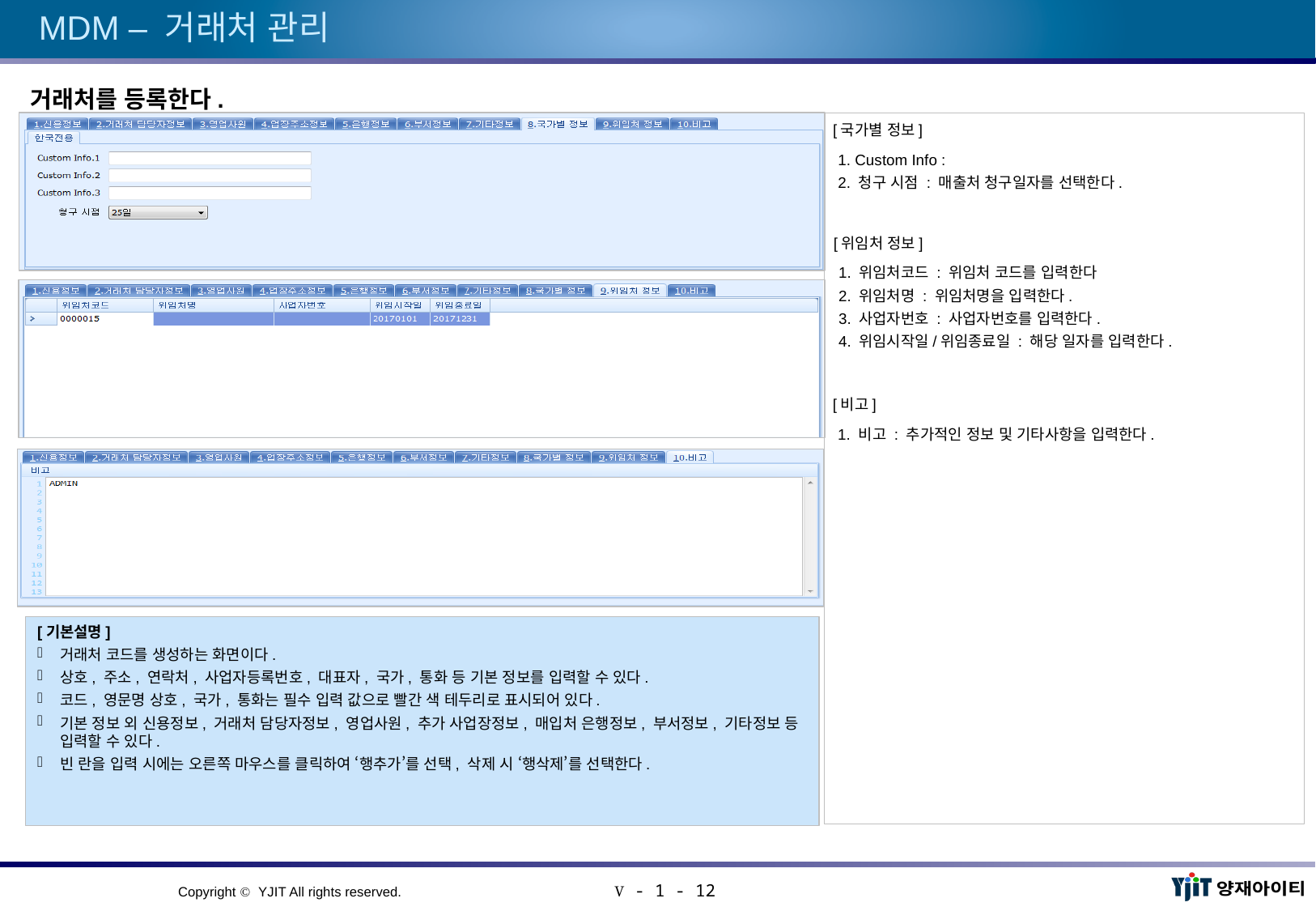

# MDM – 거래처 관리
거래처를 등록한다.

[국가별 정보]
1. Custom Info :
2. 청구 시점 : 매출처 청구일자를 선택한다.
[위임처 정보]
1. 위임처코드 : 위임처 코드를 입력한다
2. 위임처명 : 위임처명을 입력한다.
3. 사업자번호 : 사업자번호를 입력한다.
4. 위임시작일/위임종료일 : 해당 일자를 입력한다.

[비고]
1. 비고 : 추가적인 정보 및 기타사항을 입력한다.

[기본설명]
거래처 코드를 생성하는 화면이다.
상호, 주소, 연락처, 사업자등록번호, 대표자, 국가, 통화 등 기본 정보를 입력할 수 있다.
코드, 영문명 상호, 국가, 통화는 필수 입력 값으로 빨간 색 테두리로 표시되어 있다.
기본 정보 외 신용정보, 거래처 담당자정보, 영업사원, 추가 사업장정보, 매입처 은행정보, 부서정보, 기타정보 등 입력할 수 있다.
빈 란을 입력 시에는 오른쪽 마우스를 클릭하여 ‘행추가’를 선택, 삭제 시 ‘행삭제’를 선택한다.